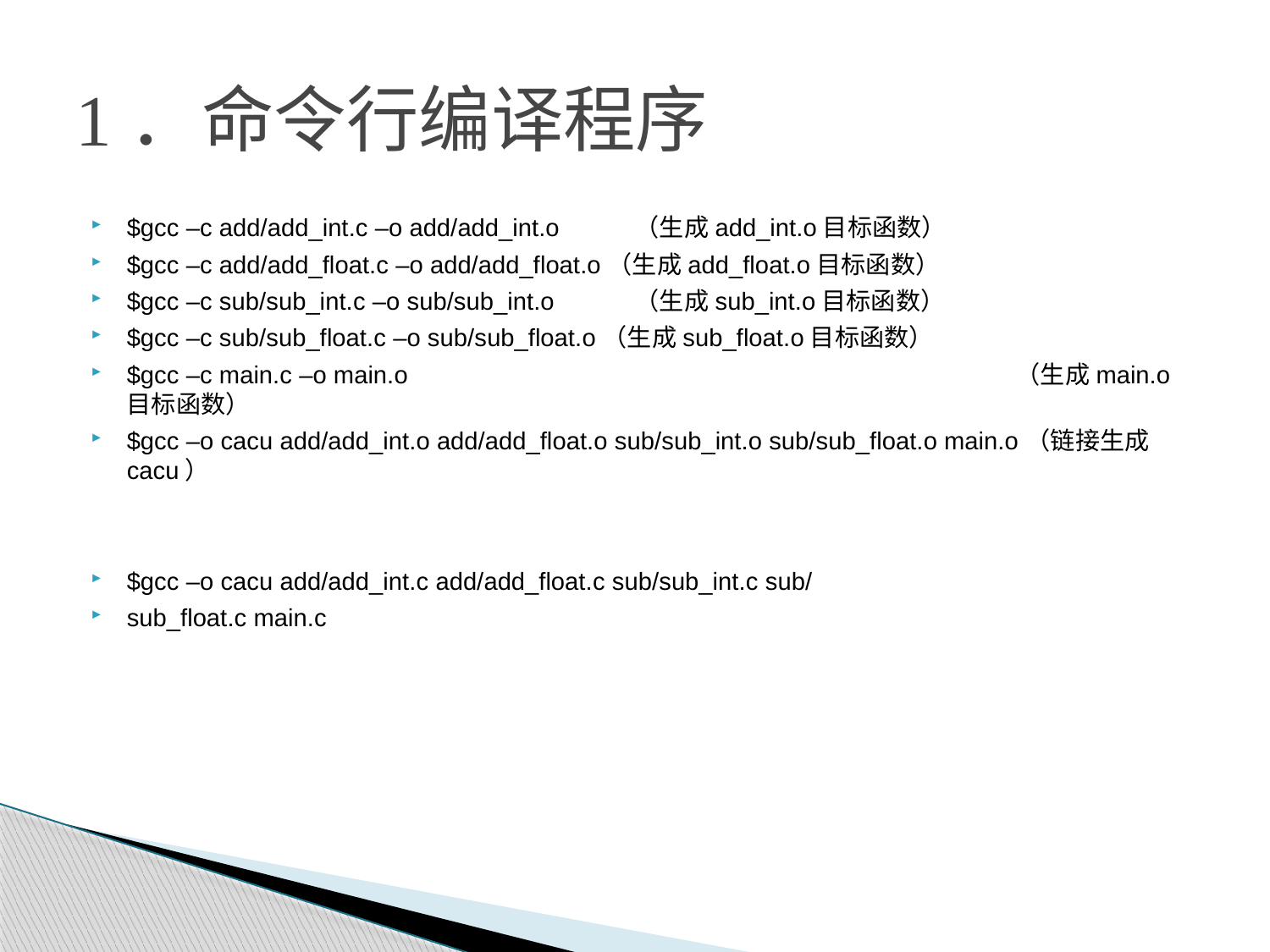

# 1．命令行编译程序
$gcc –c add/add_int.c –o add/add_int.o	（生成add_int.o目标函数）
$gcc –c add/add_float.c –o add/add_float.o（生成add_float.o目标函数）
$gcc –c sub/sub_int.c –o sub/sub_int.o	（生成sub_int.o目标函数）
$gcc –c sub/sub_float.c –o sub/sub_float.o（生成sub_float.o目标函数）
$gcc –c main.c –o main.o					（生成main.o目标函数）
$gcc –o cacu add/add_int.o add/add_float.o sub/sub_int.o sub/sub_float.o main.o（链接生成cacu）

$gcc –o cacu add/add_int.c add/add_float.c sub/sub_int.c sub/
sub_float.c main.c